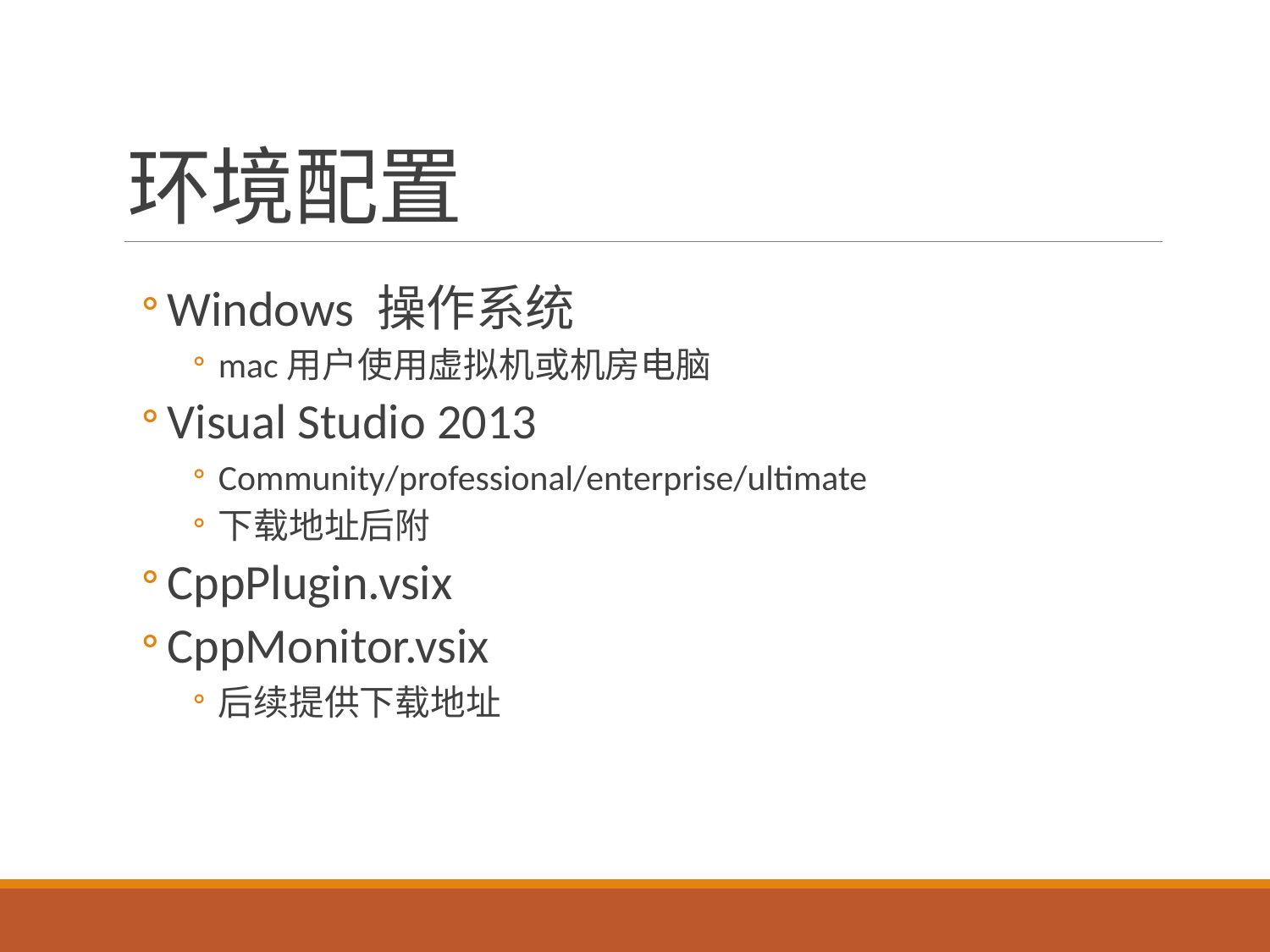

# 环境配置
Windows 操作系统
mac用户使用虚拟机或机房电脑
Visual Studio 2013
Community/professional/enterprise/ultimate
下载地址后附
CppPlugin.vsix
CppMonitor.vsix
后续提供下载地址